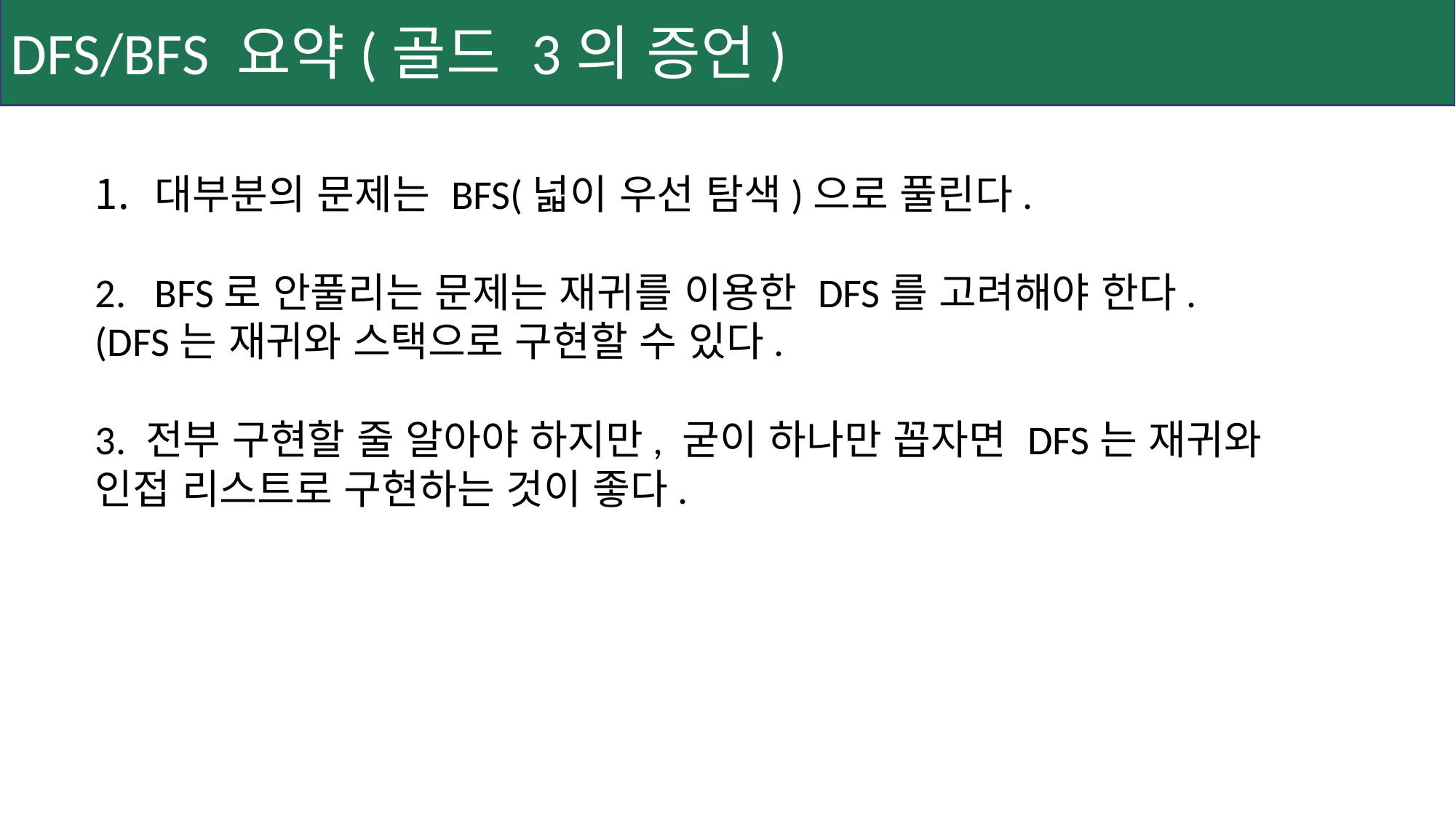

DFS/BFS 요약(골드 3의 증언)
대부분의 문제는 BFS(넓이 우선 탐색)으로 풀린다.

BFS로 안풀리는 문제는 재귀를 이용한 DFS를 고려해야 한다.
(DFS는 재귀와 스택으로 구현할 수 있다.

3. 전부 구현할 줄 알아야 하지만, 굳이 하나만 꼽자면 DFS는 재귀와 인접 리스트로 구현하는 것이 좋다.